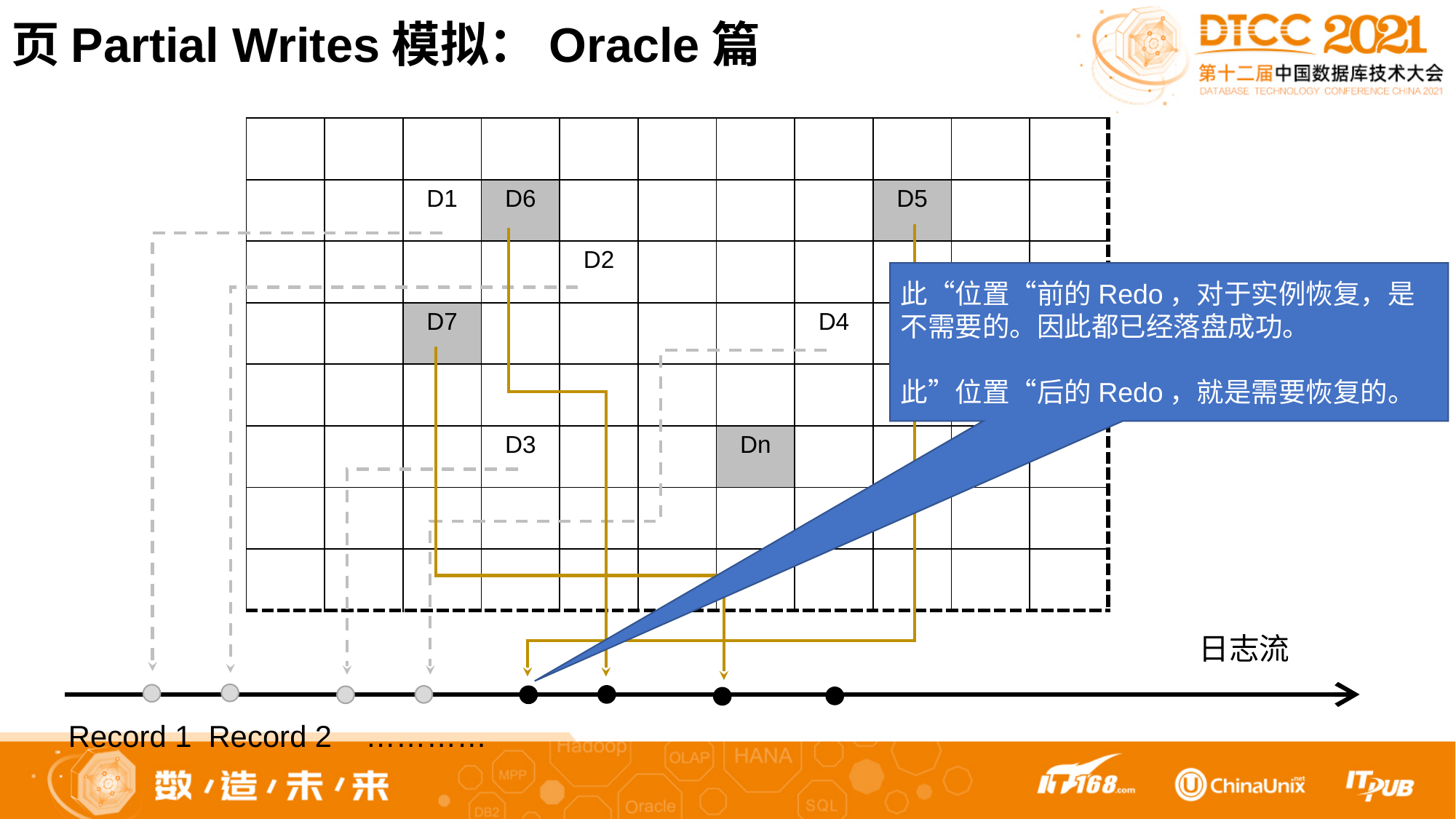

页Partial Writes模拟：Oracle篇
|  |  |  |  |  |  |  |  |  |  |  |
| --- | --- | --- | --- | --- | --- | --- | --- | --- | --- | --- |
|  |  | D1 | D6 |  |  |  |  | D5 |  |  |
|  |  |  |  | D2 |  |  |  |  |  |  |
|  |  | D7 |  |  |  |  | D4 |  |  |  |
|  |  |  |  |  |  |  |  |  |  |  |
|  |  |  | D3 |  |  | Dn |  |  |  |  |
|  |  |  |  |  |  |  |  |  |  |  |
|  |  |  |  |  |  |  |  |  |  |  |

此“位置“前的Redo，对于实例恢复，是不需要的。因此都已经落盘成功。

此”位置“后的Redo，就是需要恢复的。

日志流

Record 1  Record 2    …………